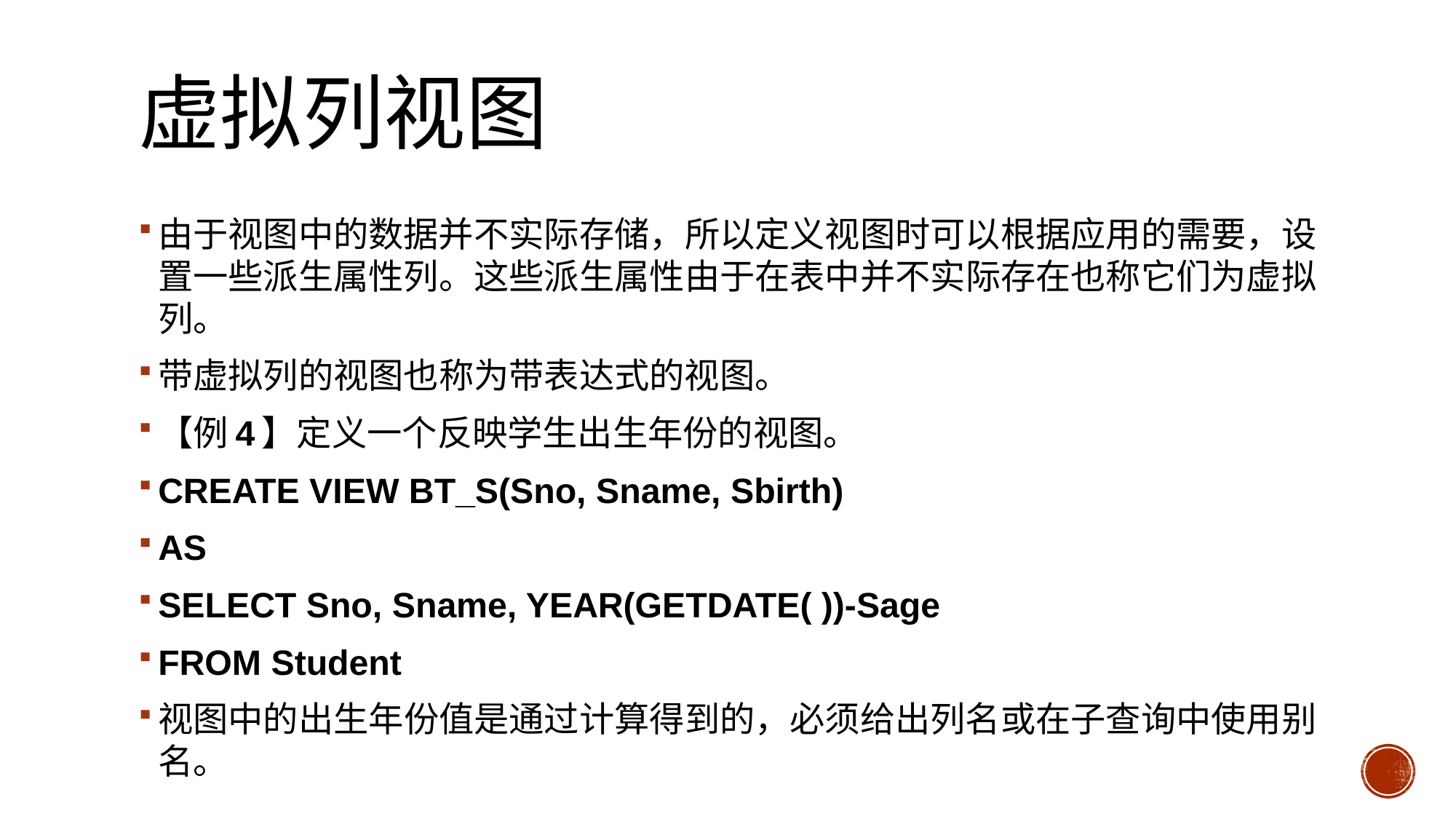

# 虚拟列视图
由于视图中的数据并不实际存储，所以定义视图时可以根据应用的需要，设置一些派生属性列。这些派生属性由于在表中并不实际存在也称它们为虚拟列。
带虚拟列的视图也称为带表达式的视图。
【例4】定义一个反映学生出生年份的视图。
CREATE VIEW BT_S(Sno, Sname, Sbirth)
AS
SELECT Sno, Sname, YEAR(GETDATE( ))-Sage
FROM Student
视图中的出生年份值是通过计算得到的，必须给出列名或在子查询中使用别名。

29